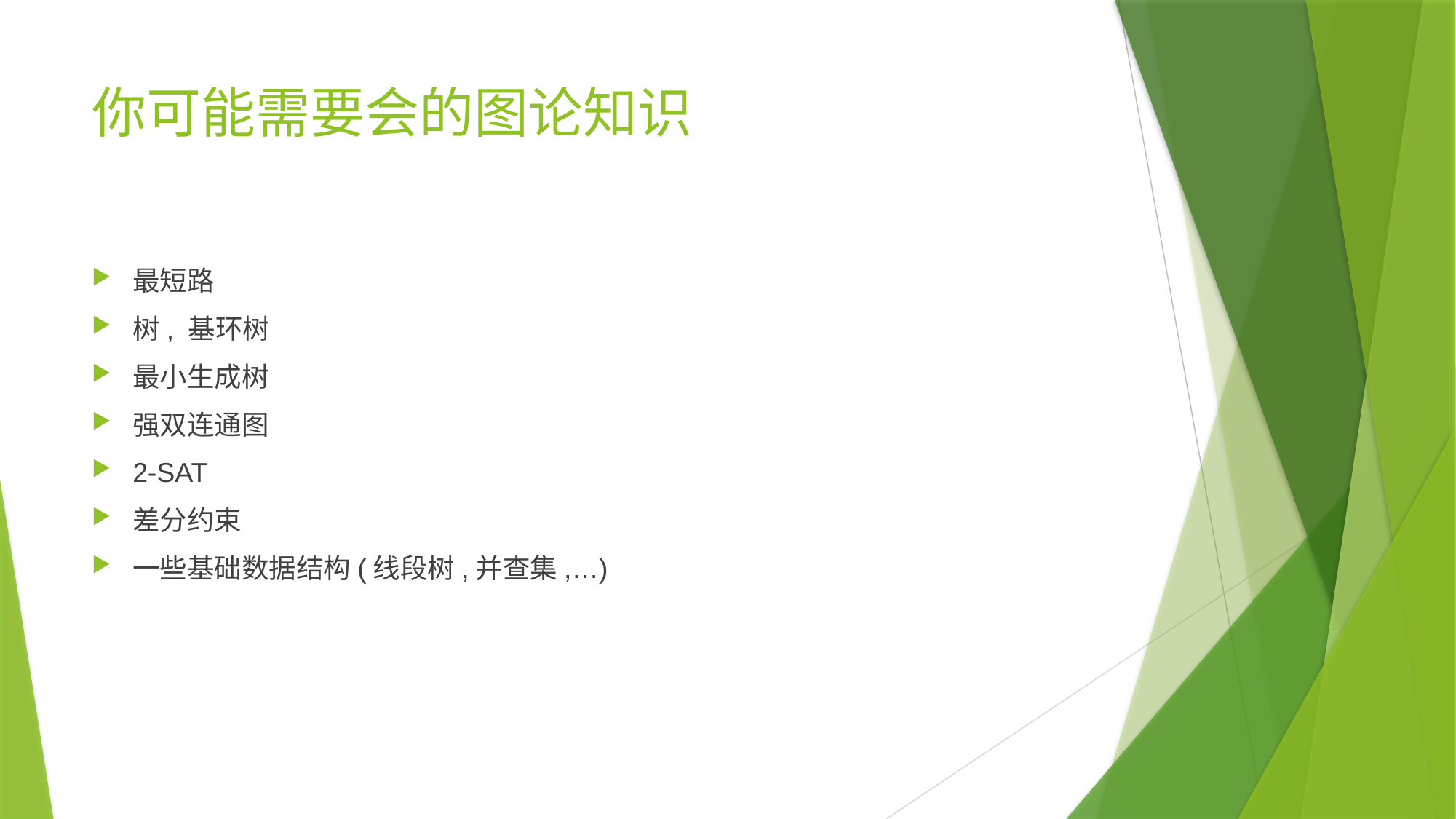

# 你可能需要会的图论知识
最短路
树, 基环树
最小生成树
强双连通图
2-SAT
差分约束
一些基础数据结构(线段树,并查集,…)